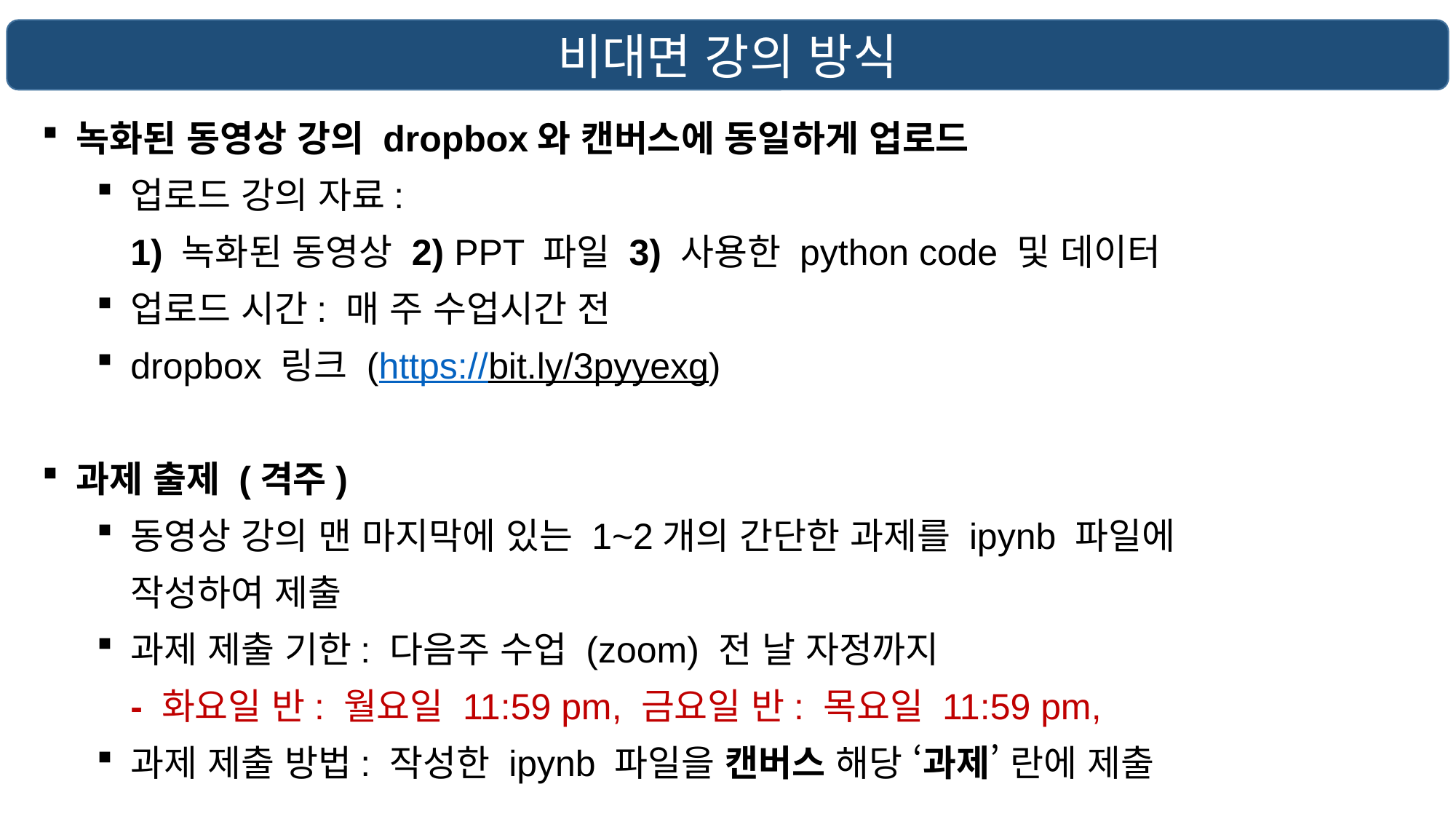

비대면 강의 방식
녹화된 동영상 강의 dropbox와 캔버스에 동일하게 업로드
업로드 강의 자료:
1) 녹화된 동영상 2) PPT 파일 3) 사용한 python code 및 데이터
업로드 시간: 매 주 수업시간 전
dropbox 링크 (https://bit.ly/3pyyexg)

과제 출제 (격주)
동영상 강의 맨 마지막에 있는 1~2개의 간단한 과제를 ipynb 파일에 작성하여 제출
과제 제출 기한: 다음주 수업 (zoom) 전 날 자정까지
- 화요일 반: 월요일 11:59 pm, 금요일 반: 목요일 11:59 pm,
과제 제출 방법: 작성한 ipynb 파일을 캔버스 해당 ‘과제’ 란에 제출